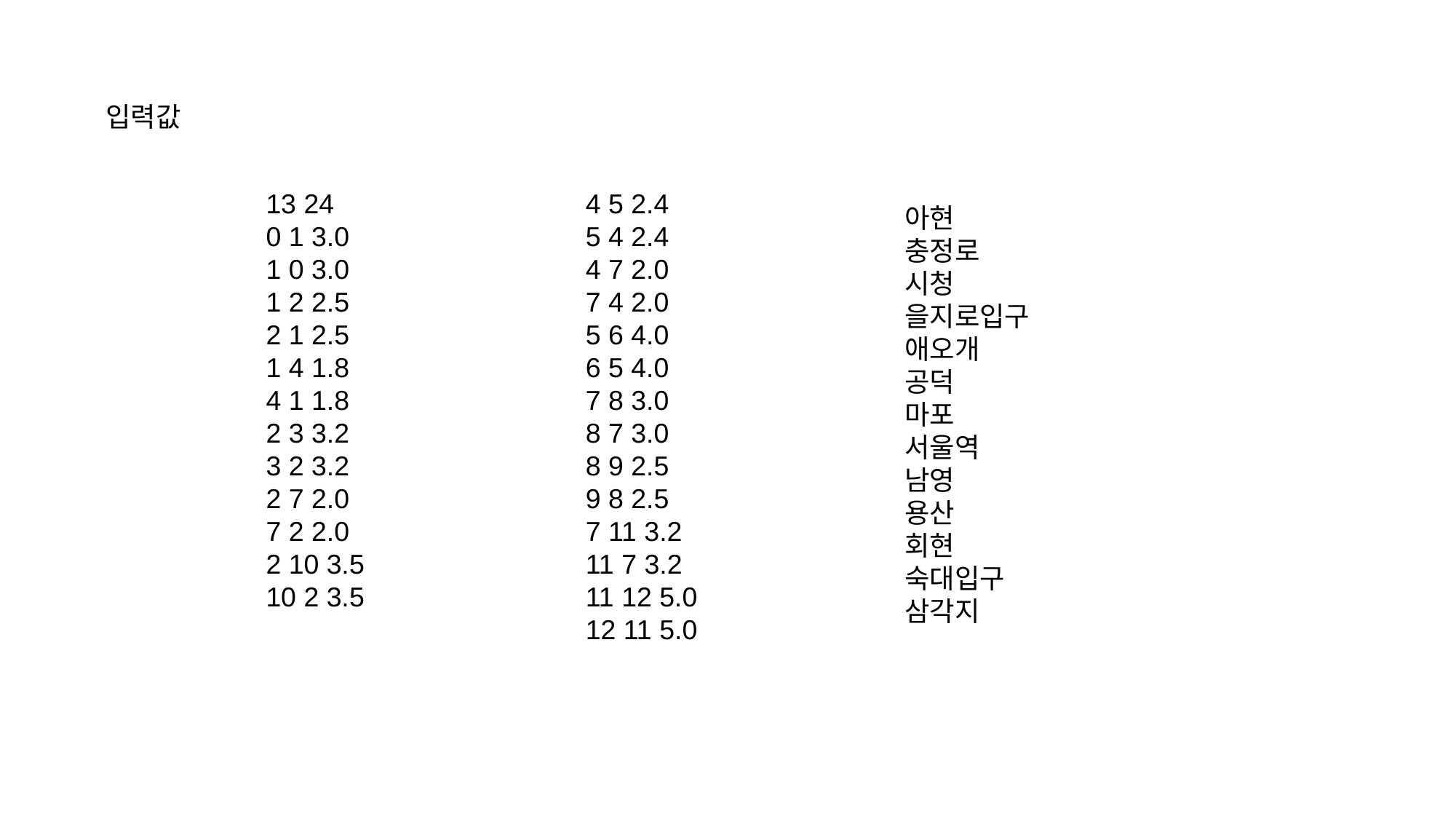

입력값
13 24
0 1 3.0
1 0 3.0
1 2 2.5
2 1 2.5
1 4 1.8
4 1 1.8
2 3 3.2
3 2 3.2
2 7 2.0
7 2 2.0
2 10 3.5
10 2 3.5
4 5 2.4
5 4 2.4
4 7 2.0
7 4 2.0
5 6 4.0
6 5 4.0
7 8 3.0
8 7 3.0
8 9 2.5
9 8 2.5
7 11 3.2
11 7 3.2
11 12 5.0
12 11 5.0
아현
충정로
시청
을지로입구
애오개
공덕
마포
서울역
남영
용산
회현
숙대입구
삼각지